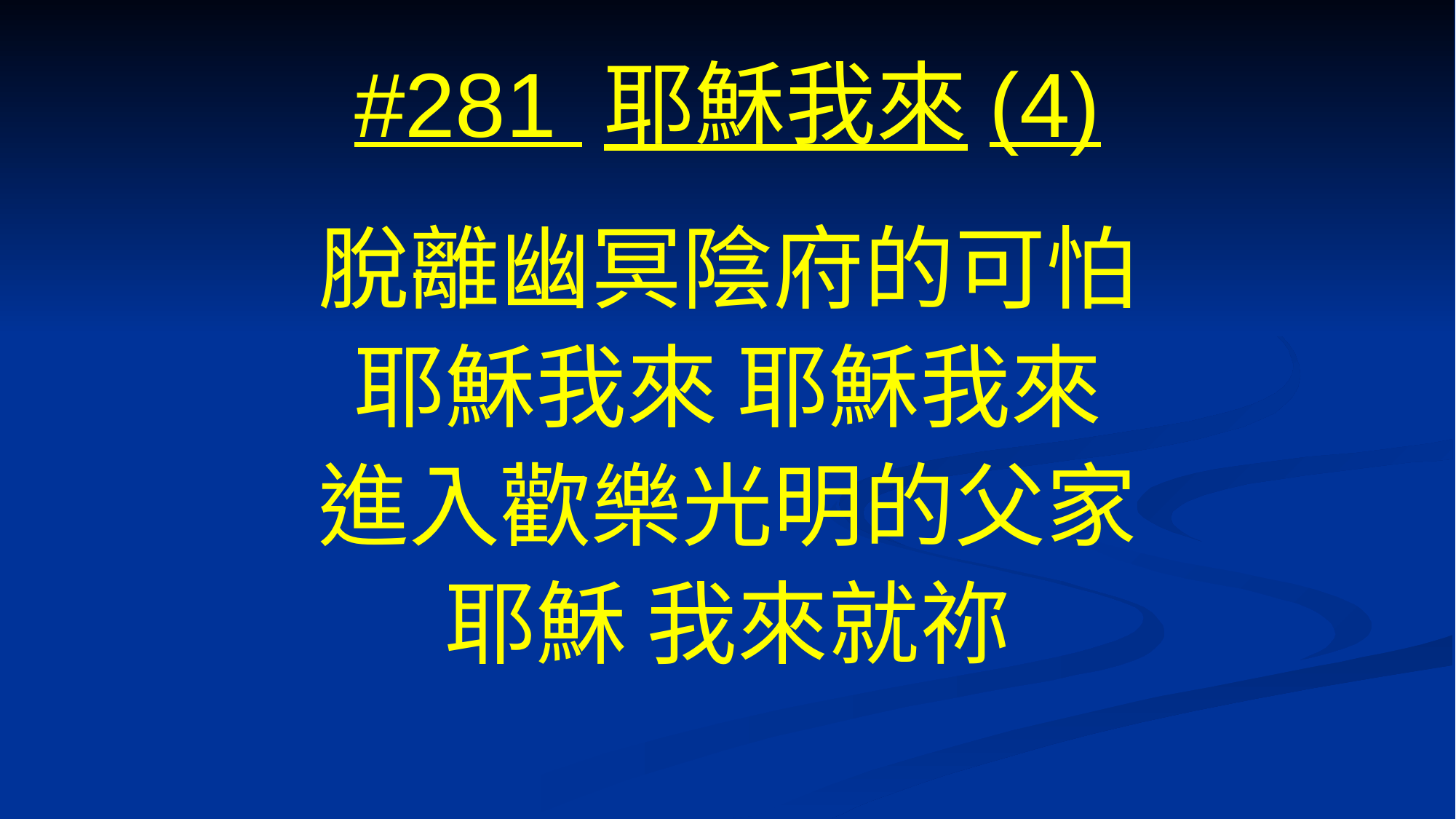

# #281 耶穌我來(4)
脫離幽冥陰府的可怕
耶穌我來 耶穌我來
進入歡樂光明的父家
耶穌 我來就祢